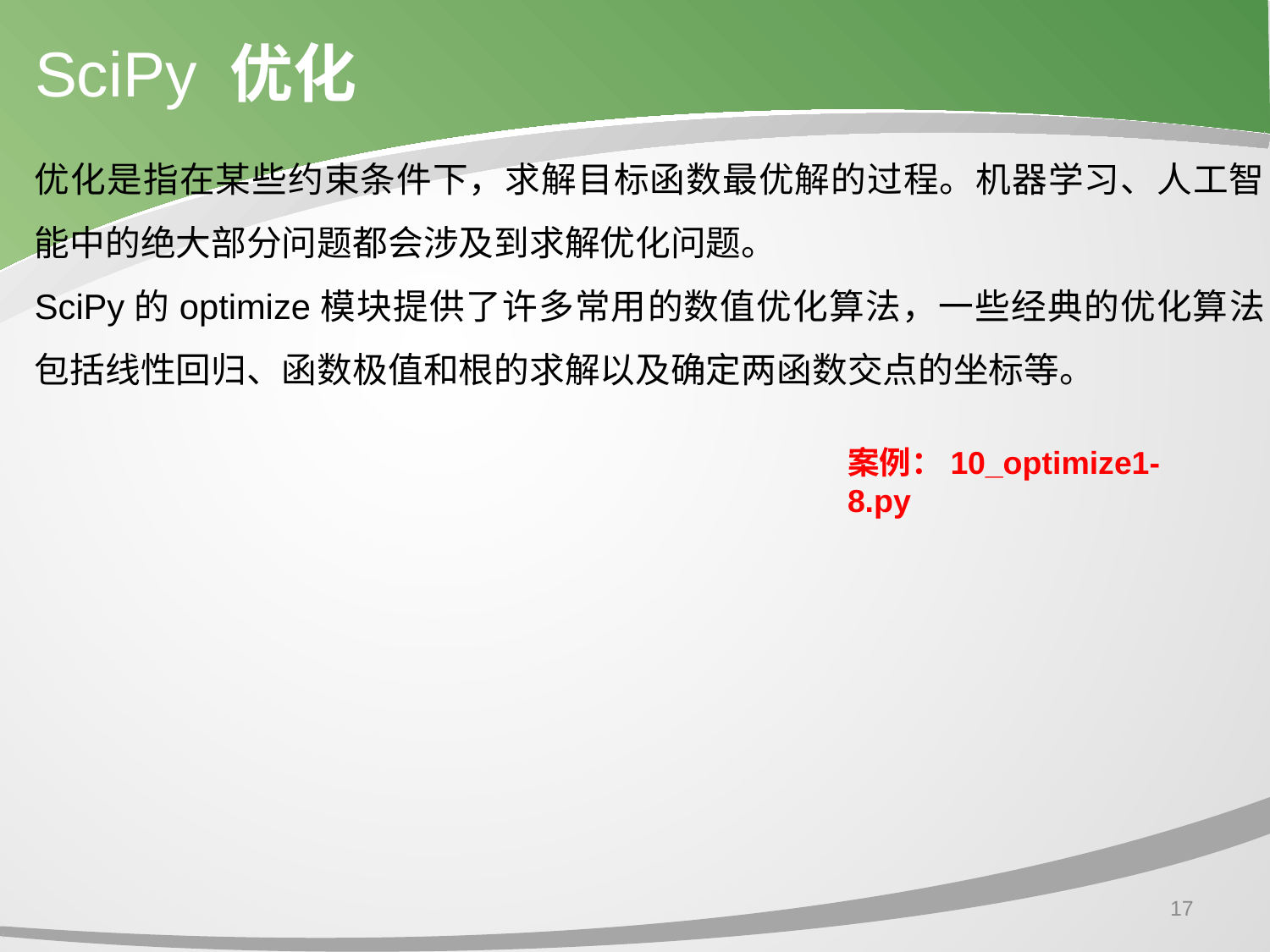

# SciPy 优化
优化是指在某些约束条件下，求解目标函数最优解的过程。机器学习、人工智能中的绝大部分问题都会涉及到求解优化问题。
SciPy的optimize模块提供了许多常用的数值优化算法，一些经典的优化算法包括线性回归、函数极值和根的求解以及确定两函数交点的坐标等。
案例：10_optimize1-8.py
17